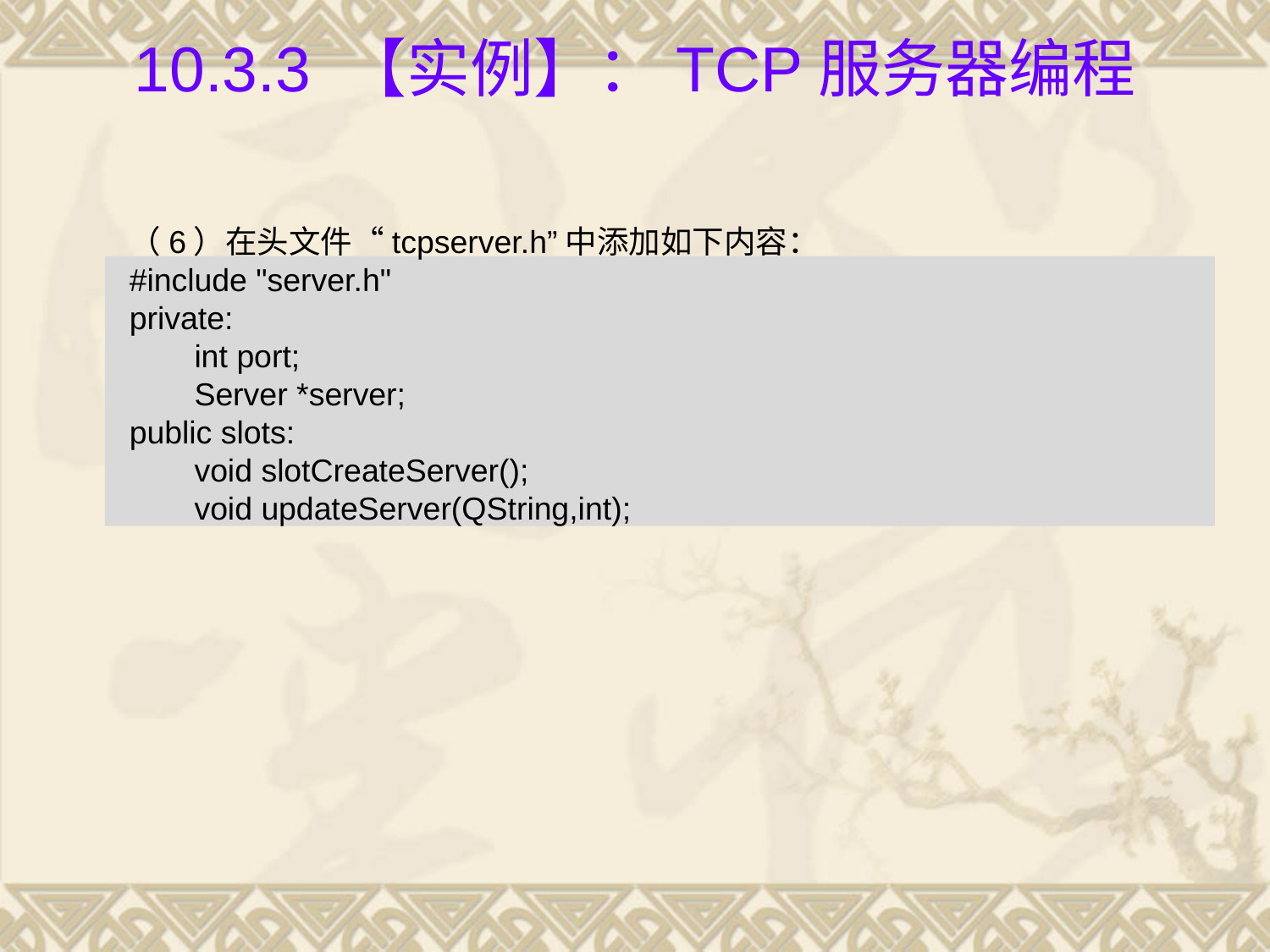

# 10.3.3 【实例】：TCP服务器编程
（6）在头文件“tcpserver.h”中添加如下内容：
#include "server.h"
private:
	int port;
    	Server *server;
public slots:
    	void slotCreateServer();
    	void updateServer(QString,int);